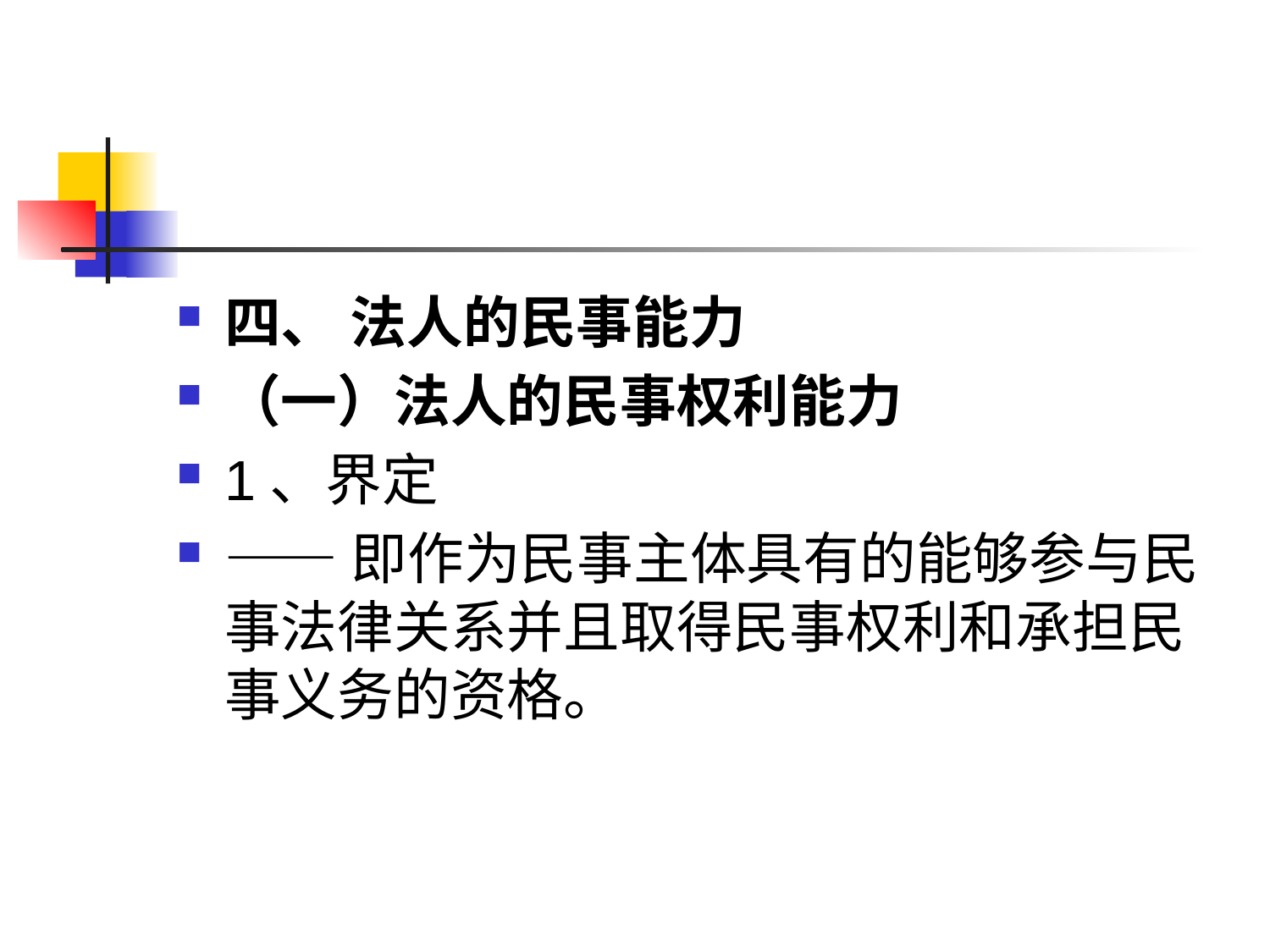

#
四、 法人的民事能力
（一）法人的民事权利能力
1、界定
——即作为民事主体具有的能够参与民事法律关系并且取得民事权利和承担民事义务的资格。